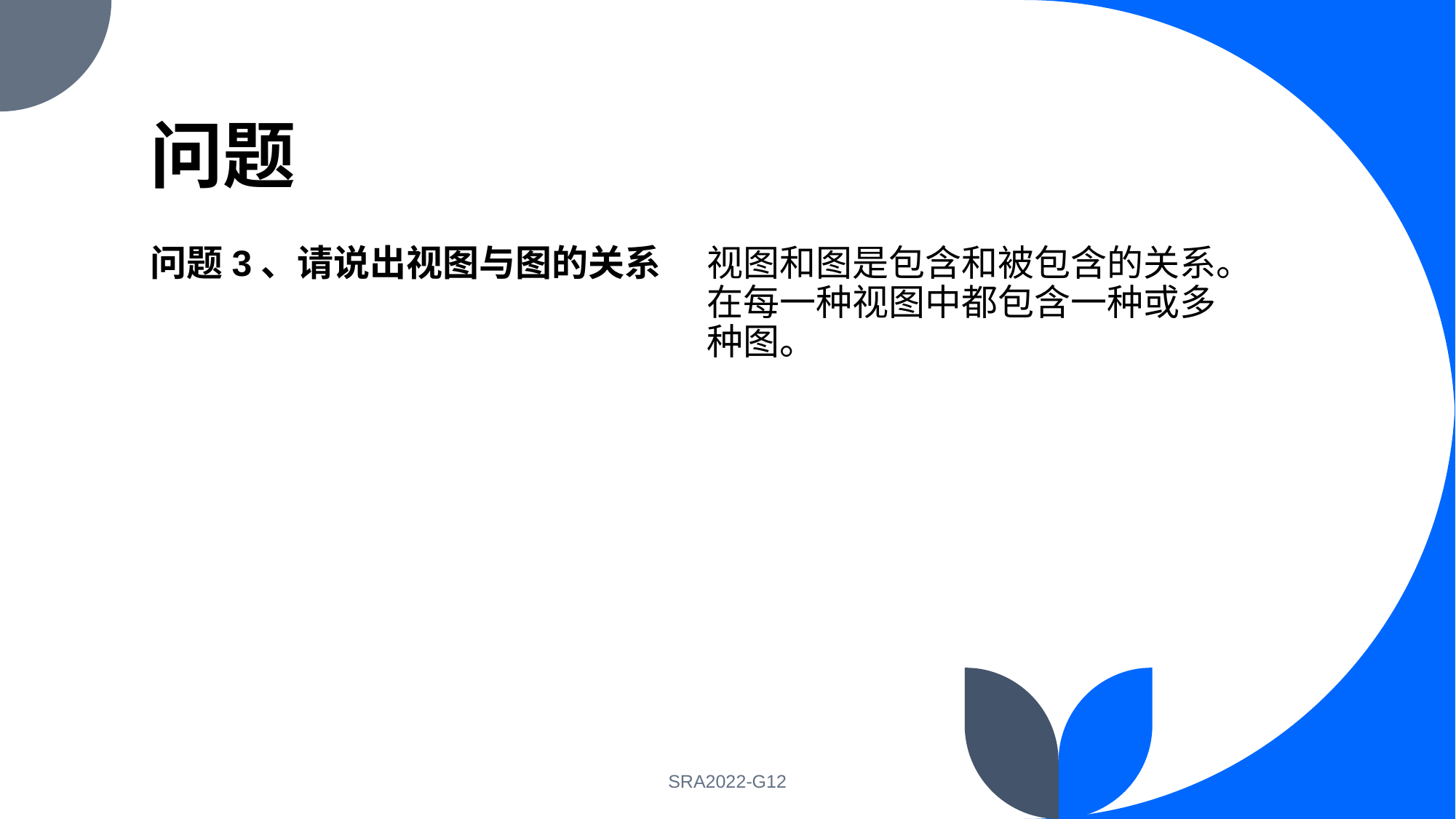

# 问题
问题3、请说出视图与图的关系
视图和图是包含和被包含的关系。在每一种视图中都包含一种或多种图。

SRA2022-G12
30